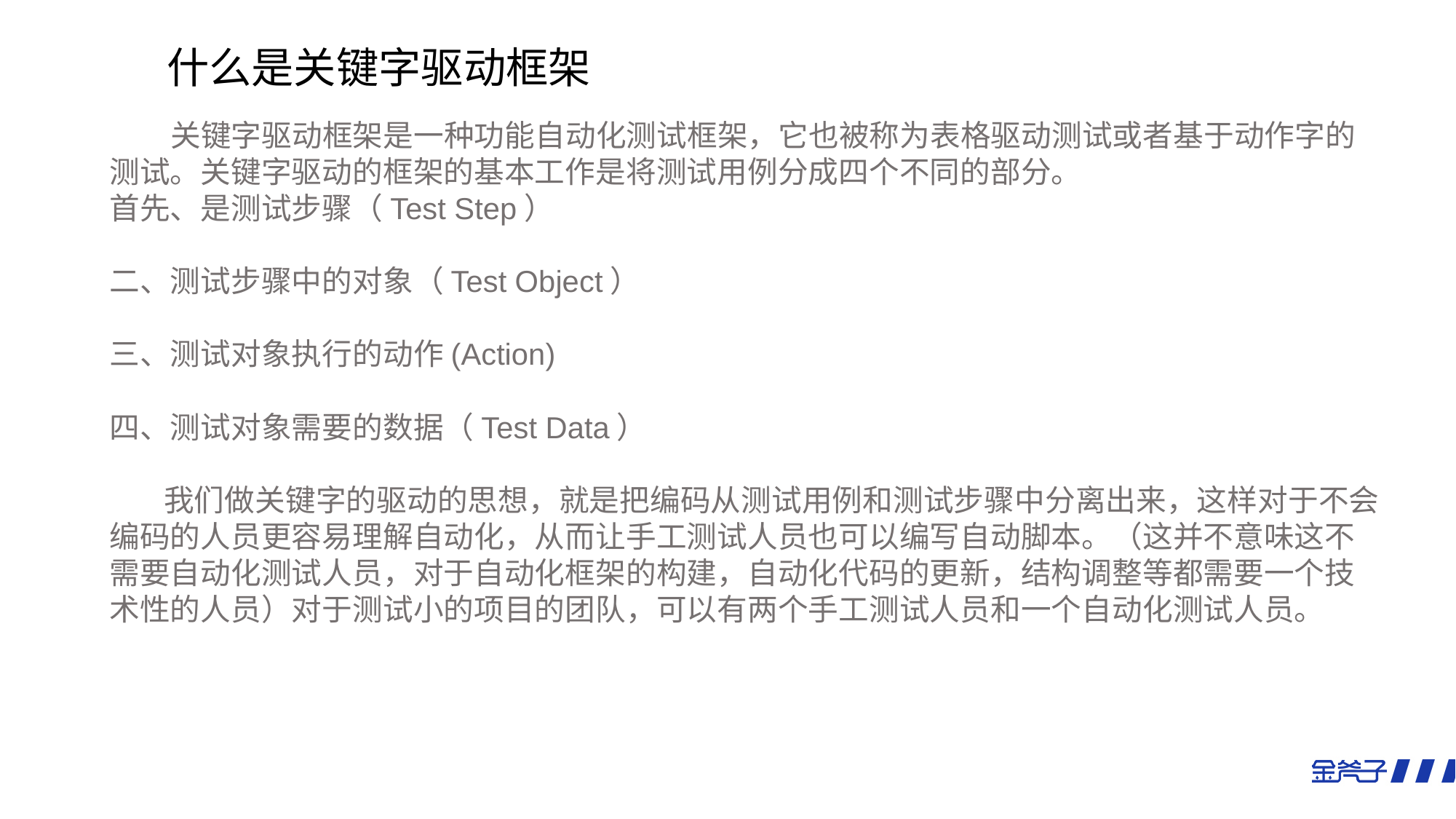

什么是关键字驱动框架
        关键字驱动框架是一种功能自动化测试框架，它也被称为表格驱动测试或者基于动作字的测试。关键字驱动的框架的基本工作是将测试用例分成四个不同的部分。
首先、是测试步骤（Test Step）

二、测试步骤中的对象（Test Object）

三、测试对象执行的动作(Action)

四、测试对象需要的数据（Test Data）

       我们做关键字的驱动的思想，就是把编码从测试用例和测试步骤中分离出来，这样对于不会编码的人员更容易理解自动化，从而让手工测试人员也可以编写自动脚本。（这并不意味这不需要自动化测试人员，对于自动化框架的构建，自动化代码的更新，结构调整等都需要一个技术性的人员）对于测试小的项目的团队，可以有两个手工测试人员和一个自动化测试人员。